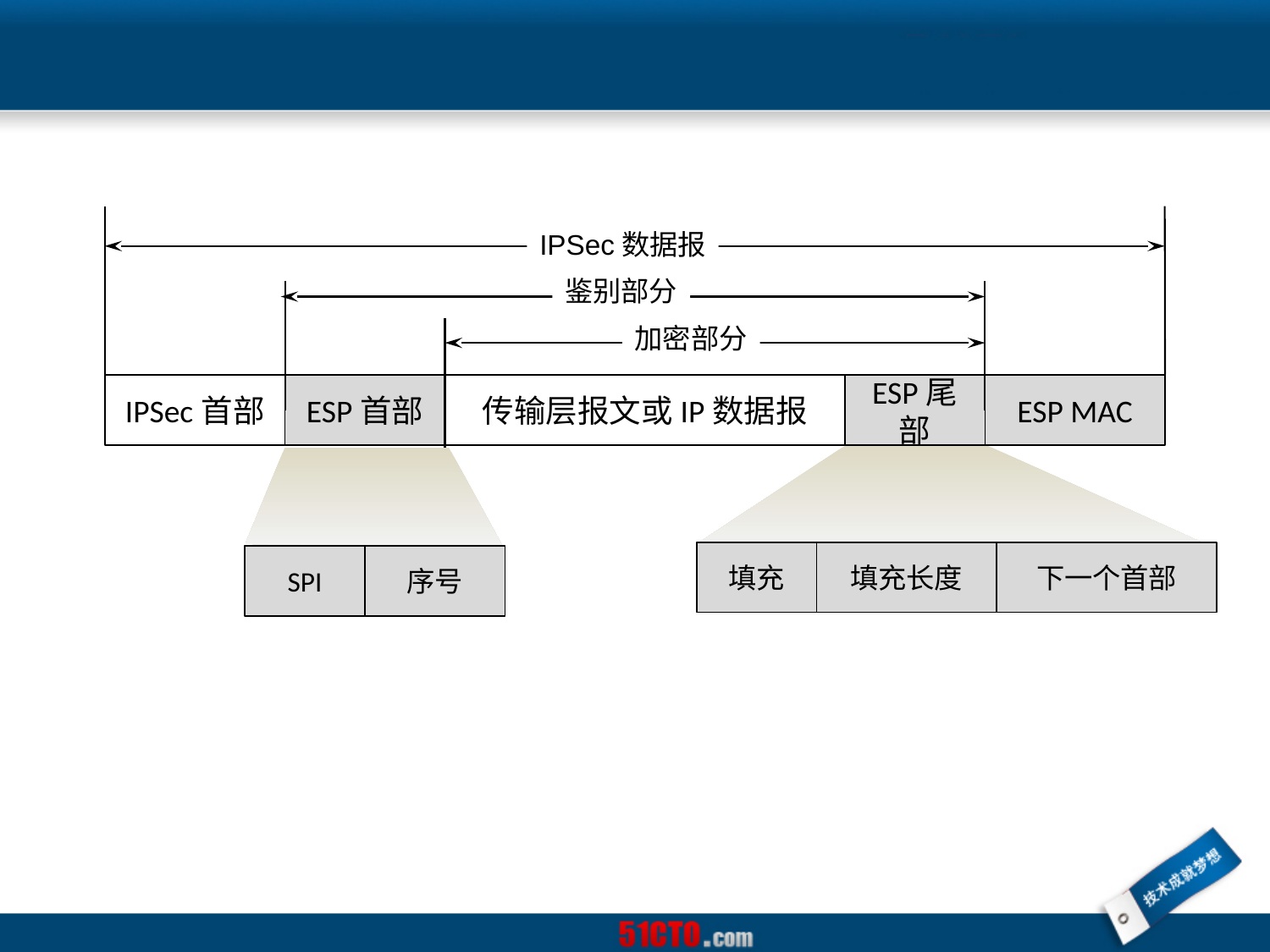

IPSec数据报
鉴别部分
加密部分
IPSec首部
ESP首部
传输层报文或IP数据报
ESP尾部
ESP MAC

填充
填充长度
下一个首部
SPI
序号